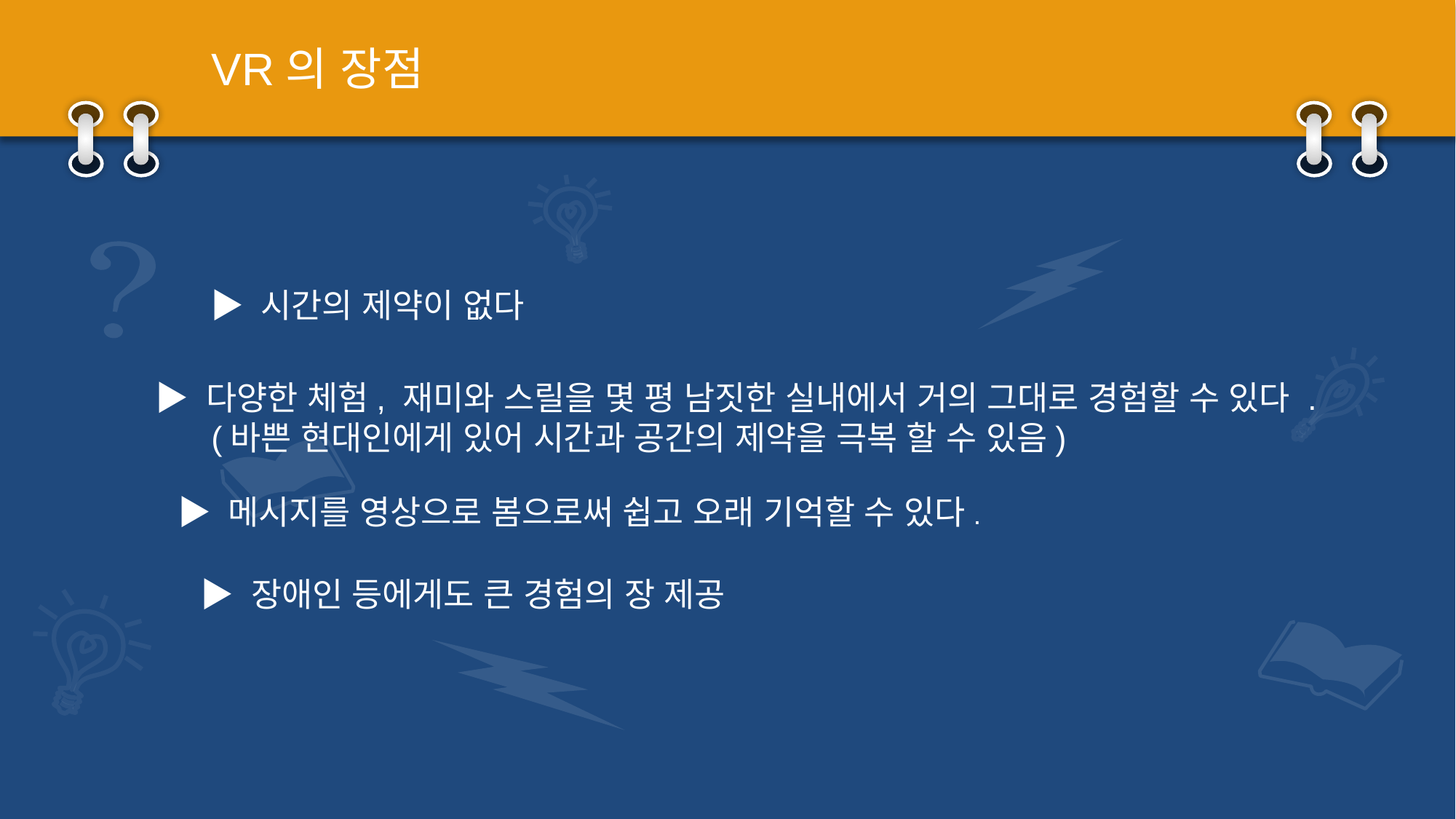

VR의 장점
▶ 시간의 제약이 없다
▶ 다양한 체험, 재미와 스릴을 몇 평 남짓한 실내에서 거의 그대로 경험할 수 있다 .
      (바쁜 현대인에게 있어 시간과 공간의 제약을 극복 할 수 있음)
▶ 메시지를 영상으로 봄으로써 쉽고 오래 기억할 수 있다.
▶ 장애인 등에게도 큰 경험의 장 제공